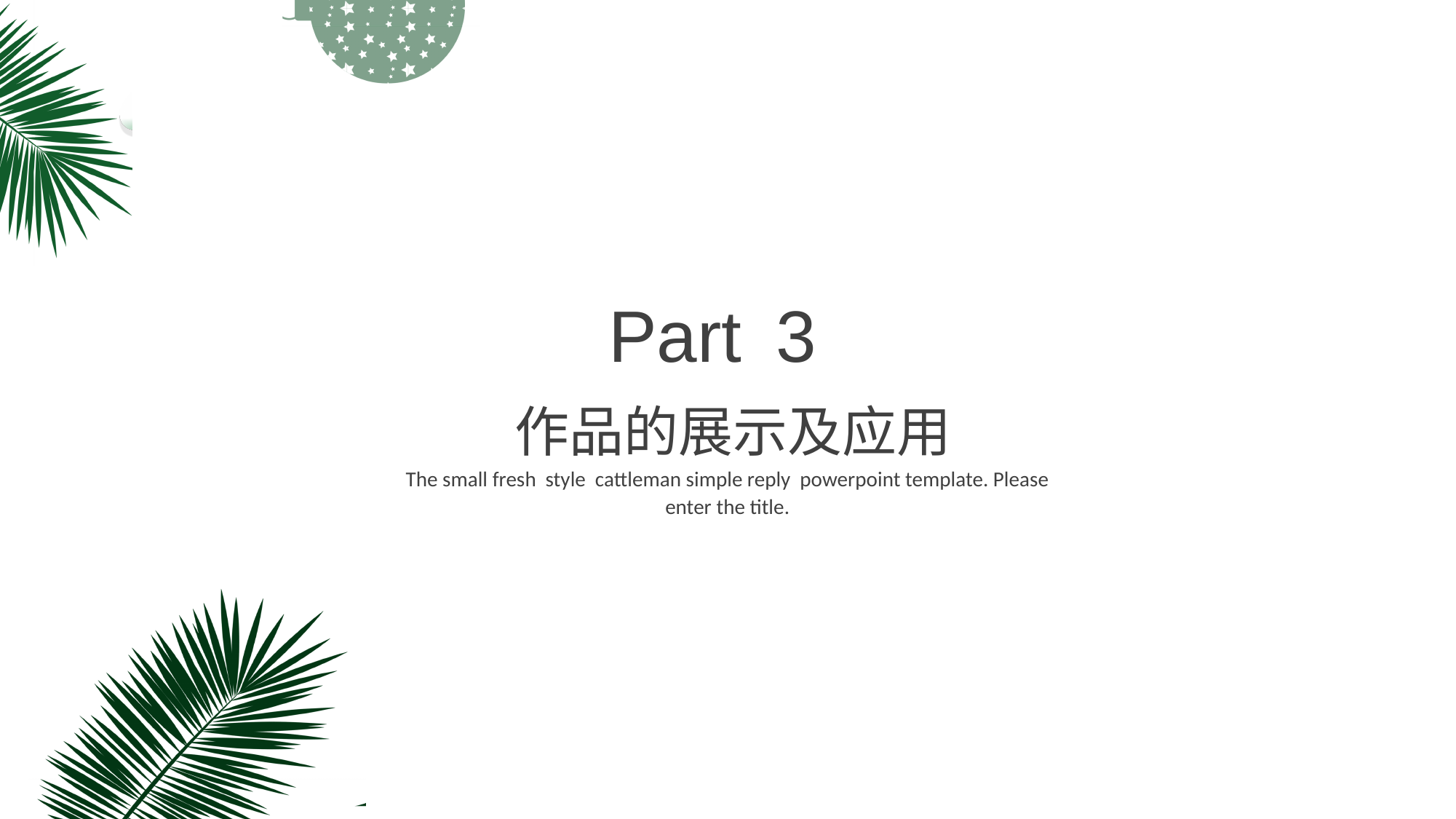

Part
3
 作品的展示及应用
The small fresh  style  cattleman simple reply  powerpoint template. Please enter the title.